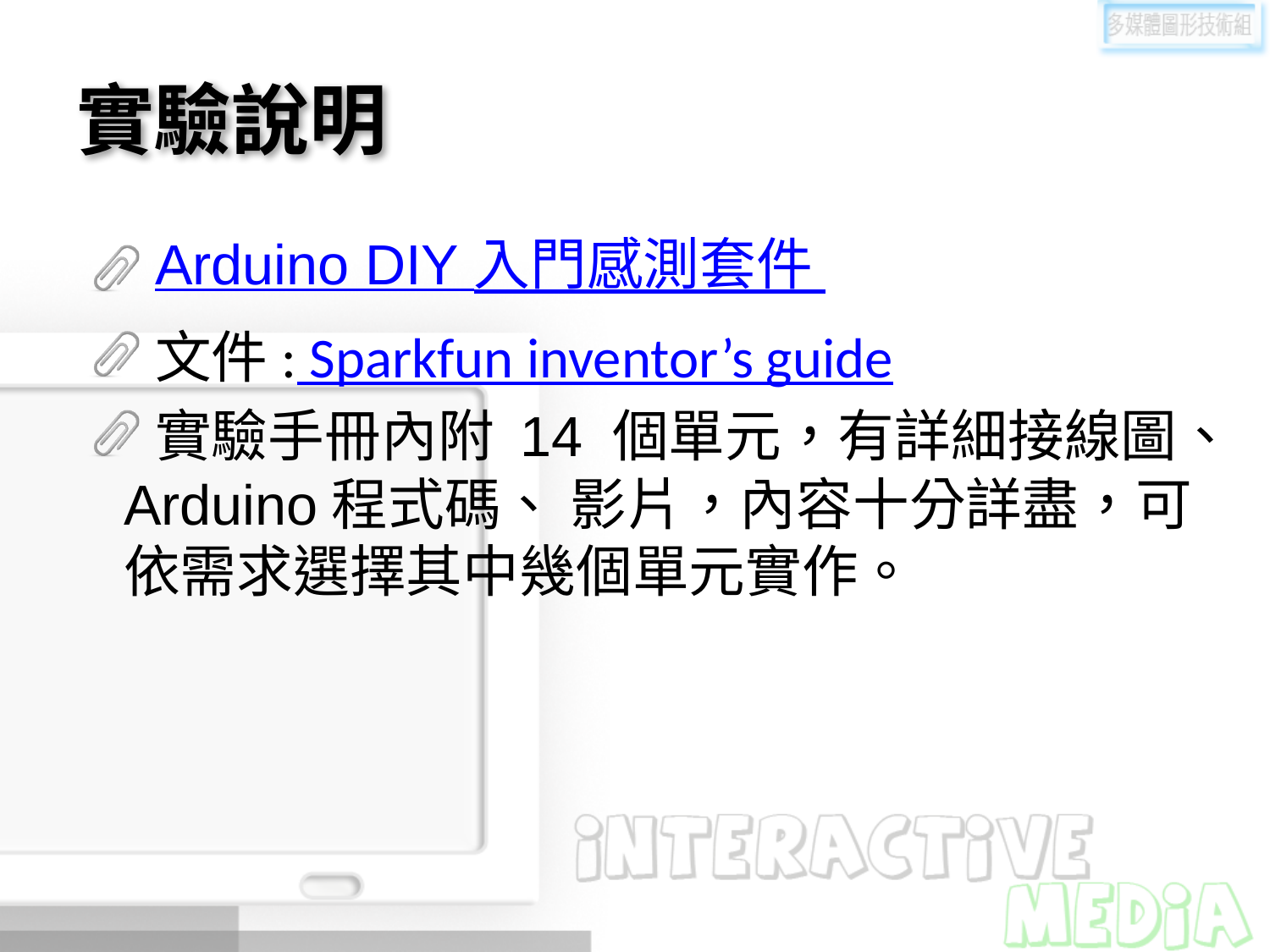

# 實驗說明
Arduino DIY 入門感測套件
文件: Sparkfun inventor’s guide
實驗手冊內附 14 個單元，有詳細接線圖、Arduino程式碼、 影片，內容十分詳盡，可依需求選擇其中幾個單元實作。